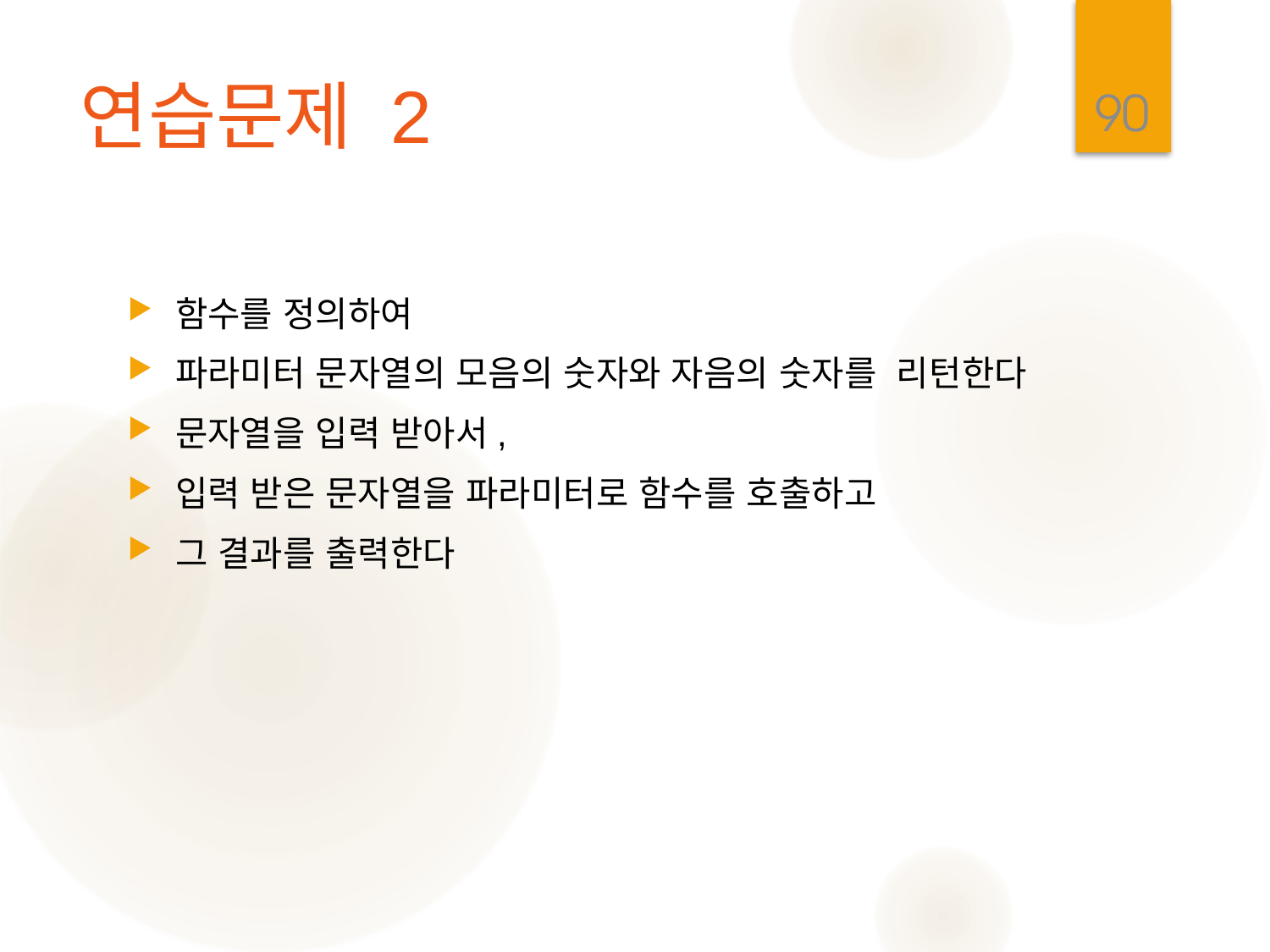

90
# 연습문제 2
함수를 정의하여
파라미터 문자열의 모음의 숫자와 자음의 숫자를  리턴한다
문자열을 입력 받아서,
입력 받은 문자열을 파라미터로 함수를 호출하고
그 결과를 출력한다